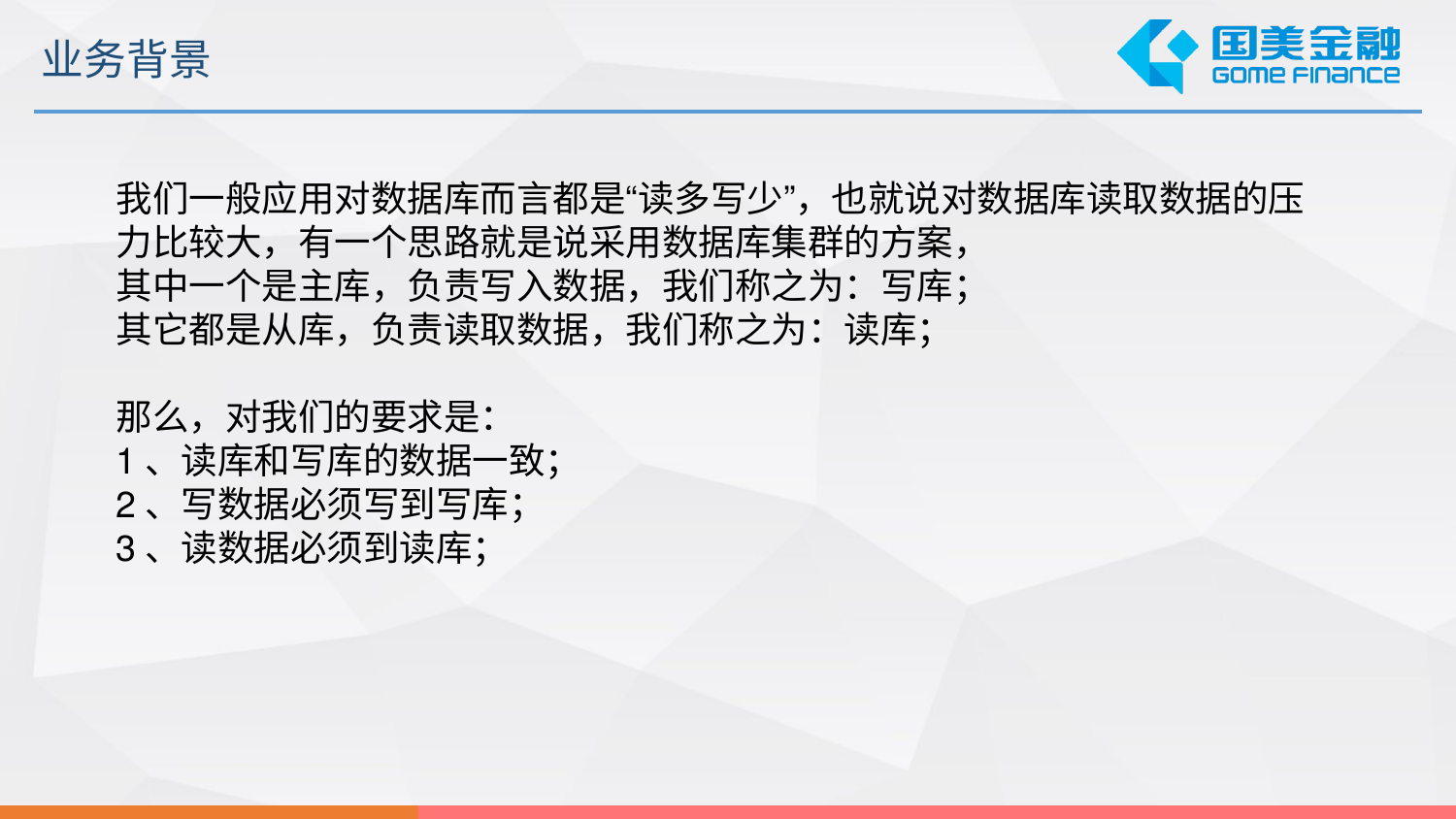

业务背景
我们一般应用对数据库而言都是“读多写少”，也就说对数据库读取数据的压力比较大，有一个思路就是说采用数据库集群的方案，
其中一个是主库，负责写入数据，我们称之为：写库；
其它都是从库，负责读取数据，我们称之为：读库；

那么，对我们的要求是：
1、读库和写库的数据一致；
2、写数据必须写到写库；
3、读数据必须到读库；